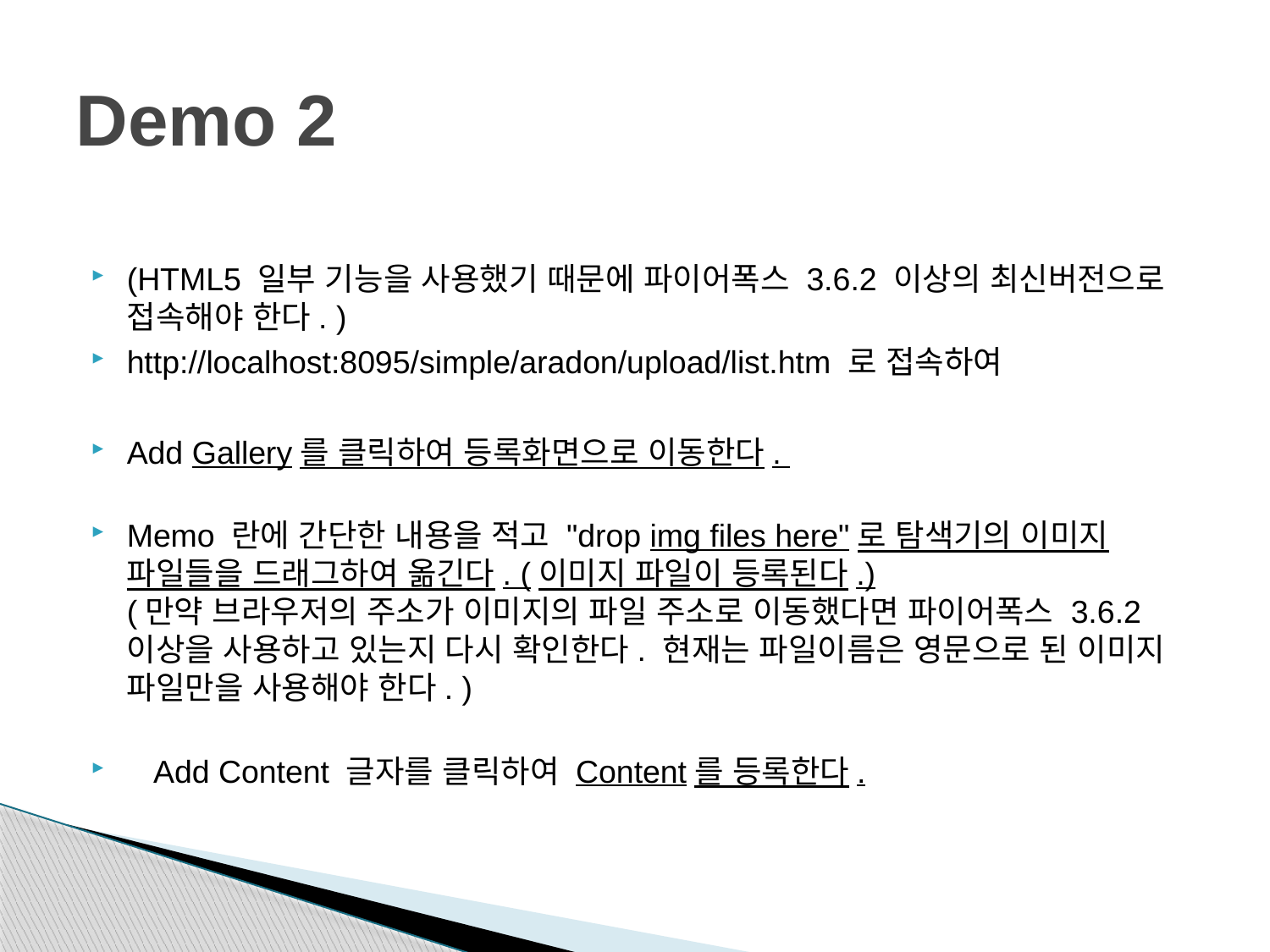

# Demo 2

(HTML5 일부 기능을 사용했기 때문에 파이어폭스 3.6.2 이상의 최신버전으로 접속해야 한다. )
http://localhost:8095/simple/aradon/upload/list.htm 로 접속하여

Add Gallery를 클릭하여 등록화면으로 이동한다.
Memo 란에 간단한 내용을 적고 "drop img files here"로 탐색기의 이미지 파일들을 드래그하여 옮긴다. (이미지 파일이 등록된다.)
(만약 브라우저의 주소가 이미지의 파일 주소로 이동했다면 파이어폭스 3.6.2 이상을 사용하고 있는지 다시 확인한다. 현재는 파일이름은 영문으로 된 이미지 파일만을 사용해야 한다. )
   Add Content 글자를 클릭하여 Content를 등록한다.